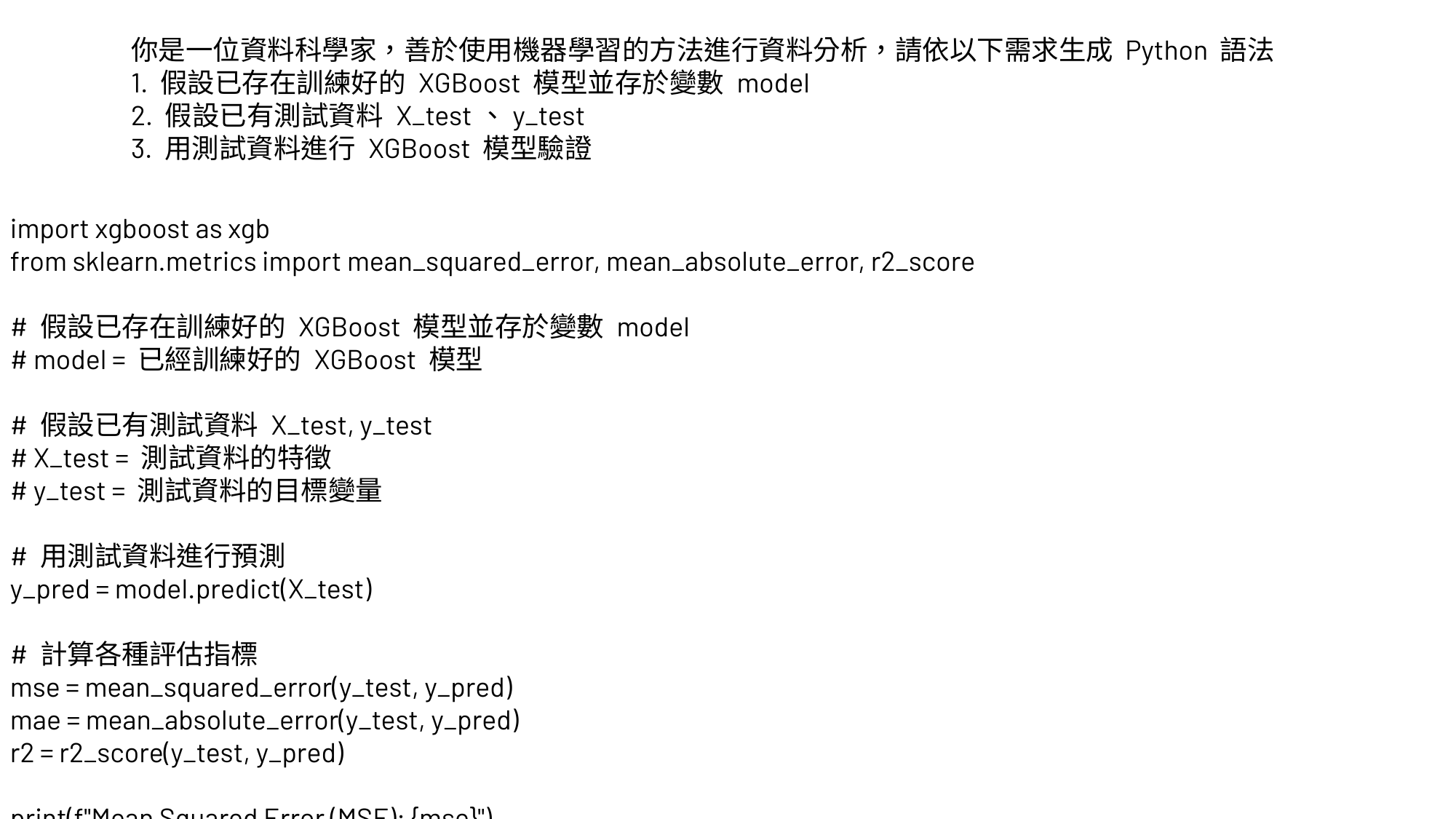

你是一位資料科學家，善於使用機器學習的方法進行資料分析，請依以下需求生成 Python 語法
1. 假設已存在訓練好的 XGBoost 模型並存於變數 model
2. 假設已有測試資料 X_test、y_test
3. 用測試資料進行 XGBoost 模型驗證
import xgboost as xgb
from sklearn.metrics import mean_squared_error, mean_absolute_error, r2_score

# 假設已存在訓練好的 XGBoost 模型並存於變數 model
# model = 已經訓練好的 XGBoost 模型

# 假設已有測試資料 X_test, y_test
# X_test = 測試資料的特徵
# y_test = 測試資料的目標變量

# 用測試資料進行預測
y_pred = model.predict(X_test)

# 計算各種評估指標
mse = mean_squared_error(y_test, y_pred)
mae = mean_absolute_error(y_test, y_pred)
r2 = r2_score(y_test, y_pred)

print(f"Mean Squared Error (MSE): {mse}")
print(f"Mean Absolute Error (MAE): {mae}")
print(f"R-squared (R2): {r2}")

# 顯示模型的特徵重要性
xgb.plot_importance(model)